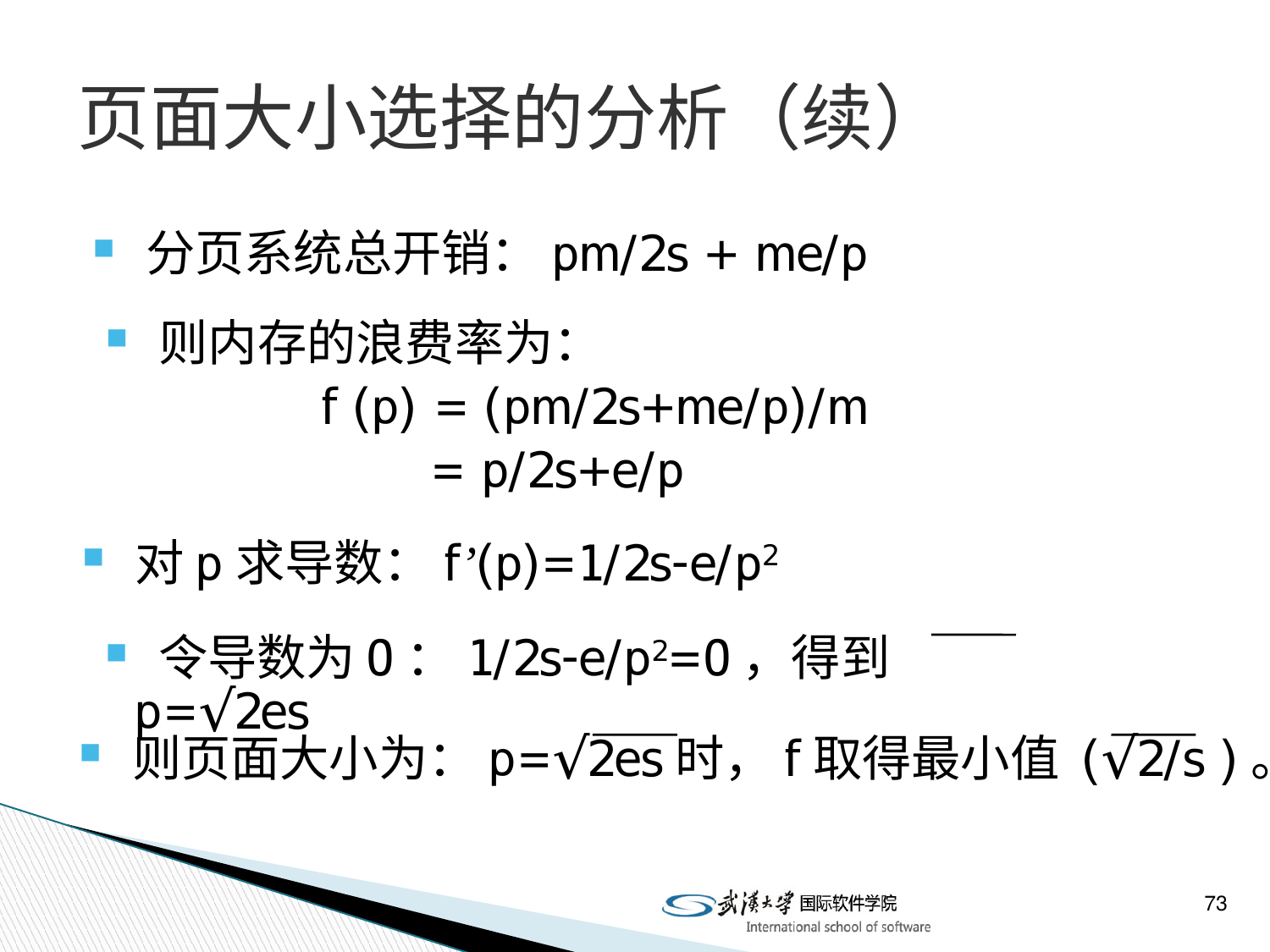

# 页面大小选择的分析（续）
 分页系统总开销：pm/2s + me/p
 则内存的浪费率为：
              f (p) = (pm/2s+me/p)/m
                     = p/2s+e/p
 对p求导数：f’(p)=1/2s-e/p2
 令导数为0：1/2s-e/p2=0，得到p=√2es

 则页面大小为：p=√2es时，f取得最小值 (√2/s )。